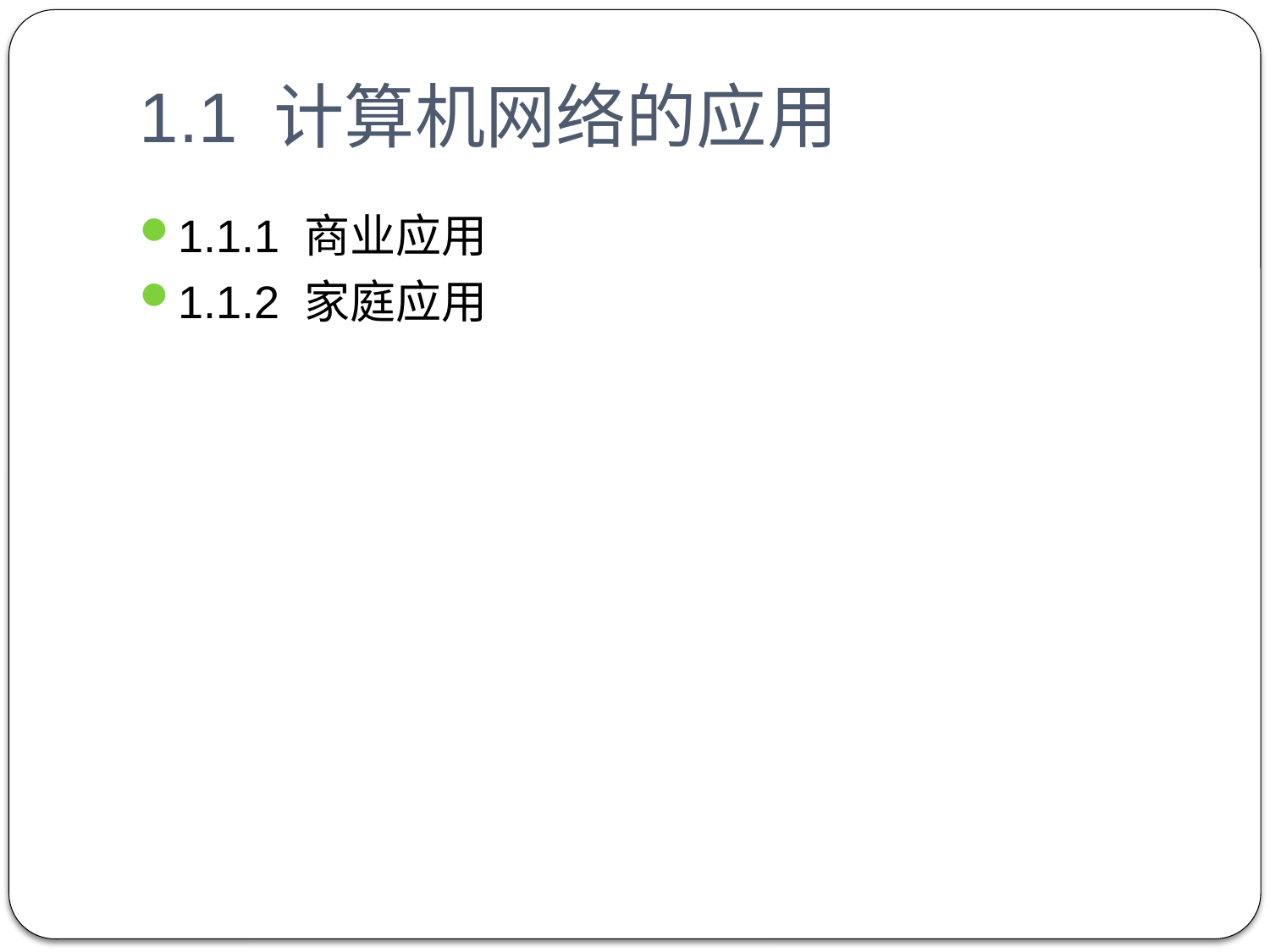

# 1.1 计算机网络的应用
1.1.1 商业应用
1.1.2 家庭应用